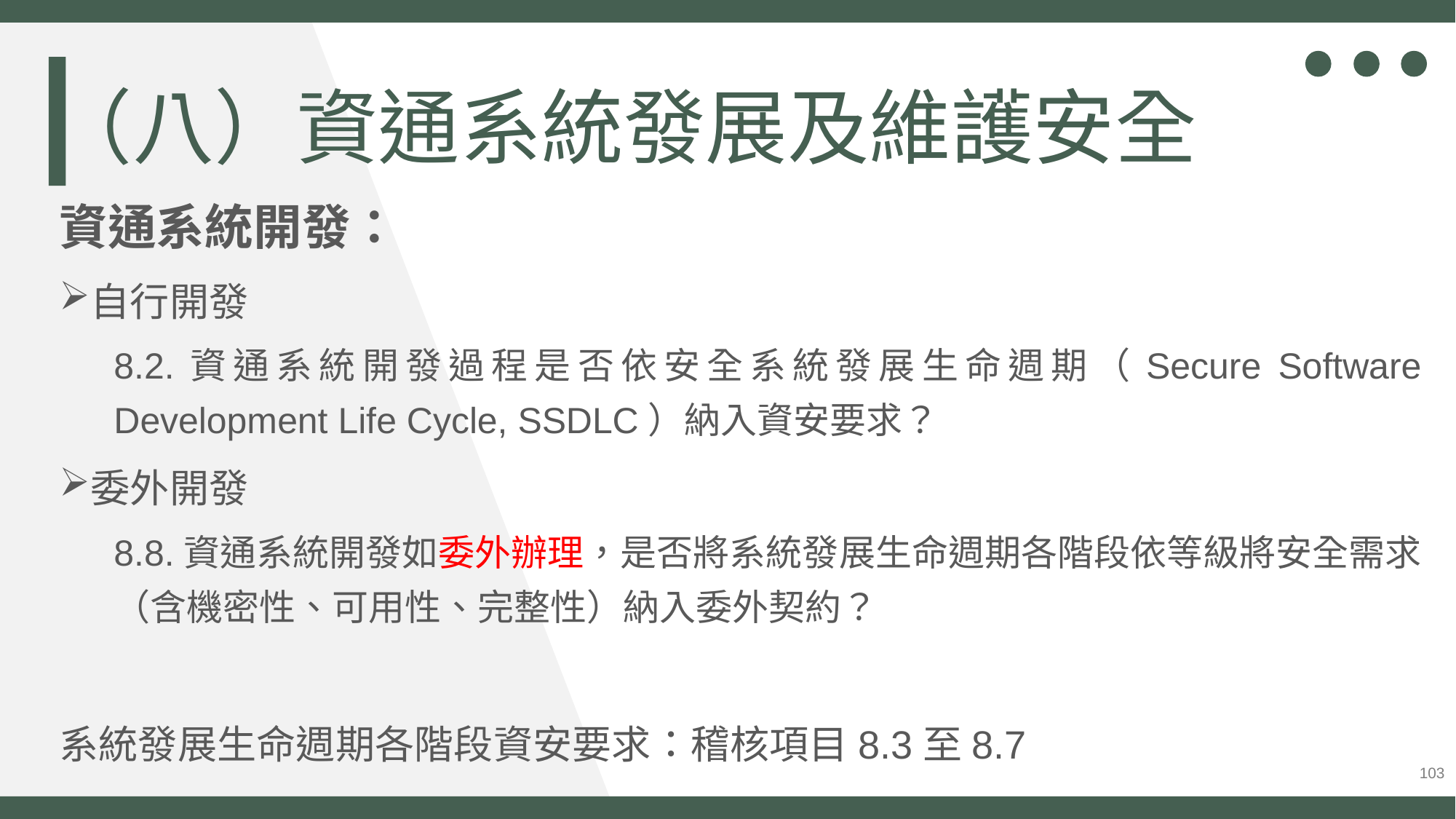

（八）資通系統發展及維護安全
資通系統開發：
自行開發
8.2.資通系統開發過程是否依安全系統發展生命週期（Secure Software Development Life Cycle, SSDLC）納入資安要求？
委外開發
8.8.資通系統開發如委外辦理，是否將系統發展生命週期各階段依等級將安全需求（含機密性、可用性、完整性）納入委外契約？

系統發展生命週期各階段資安要求：稽核項目8.3至8.7
103